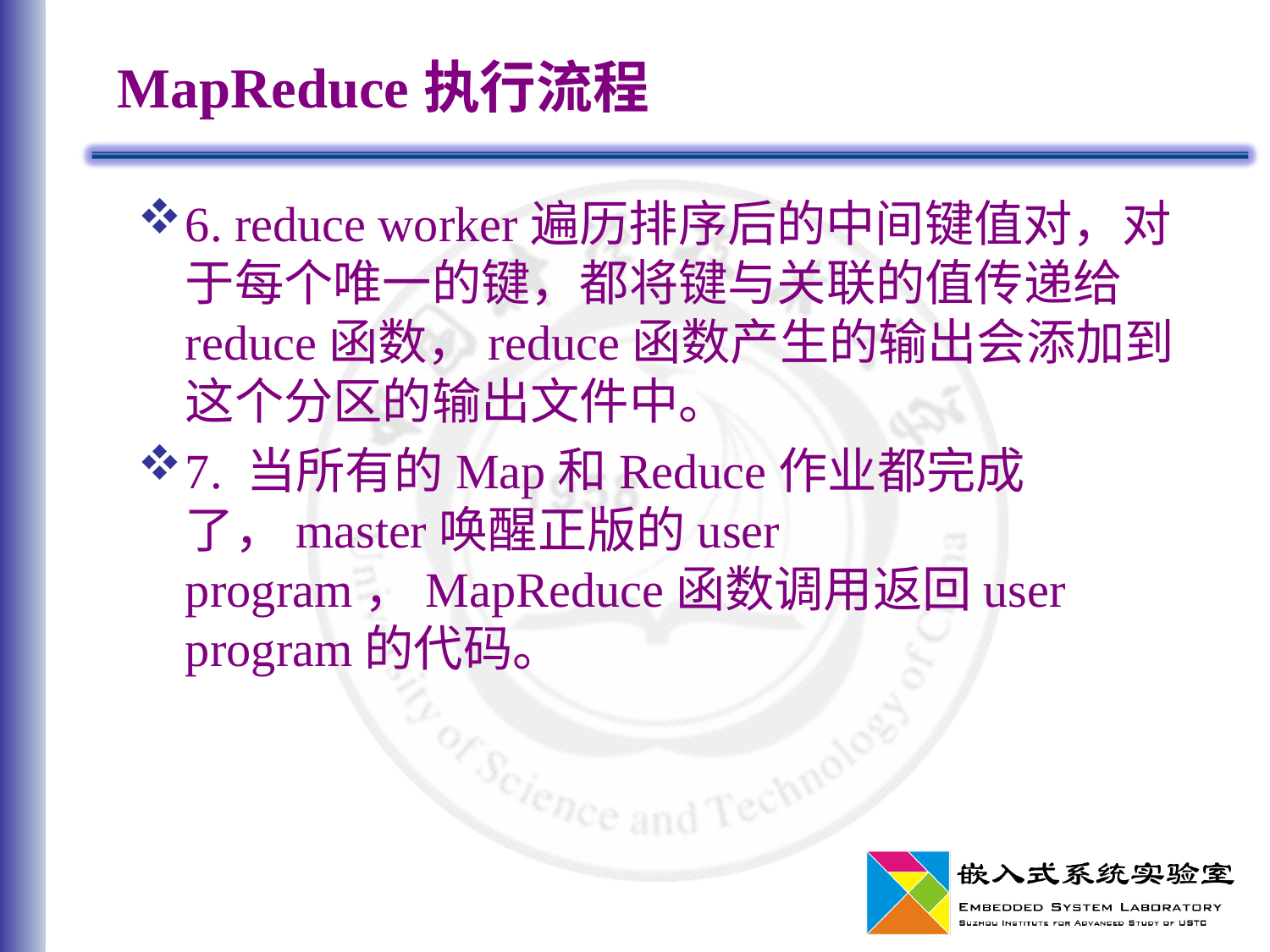

# MapReduce执行流程
6. reduce worker遍历排序后的中间键值对，对于每个唯一的键，都将键与关联的值传递给reduce函数，reduce函数产生的输出会添加到这个分区的输出文件中。
7. 当所有的Map和Reduce作业都完成了，master唤醒正版的user program，MapReduce函数调用返回user program的代码。